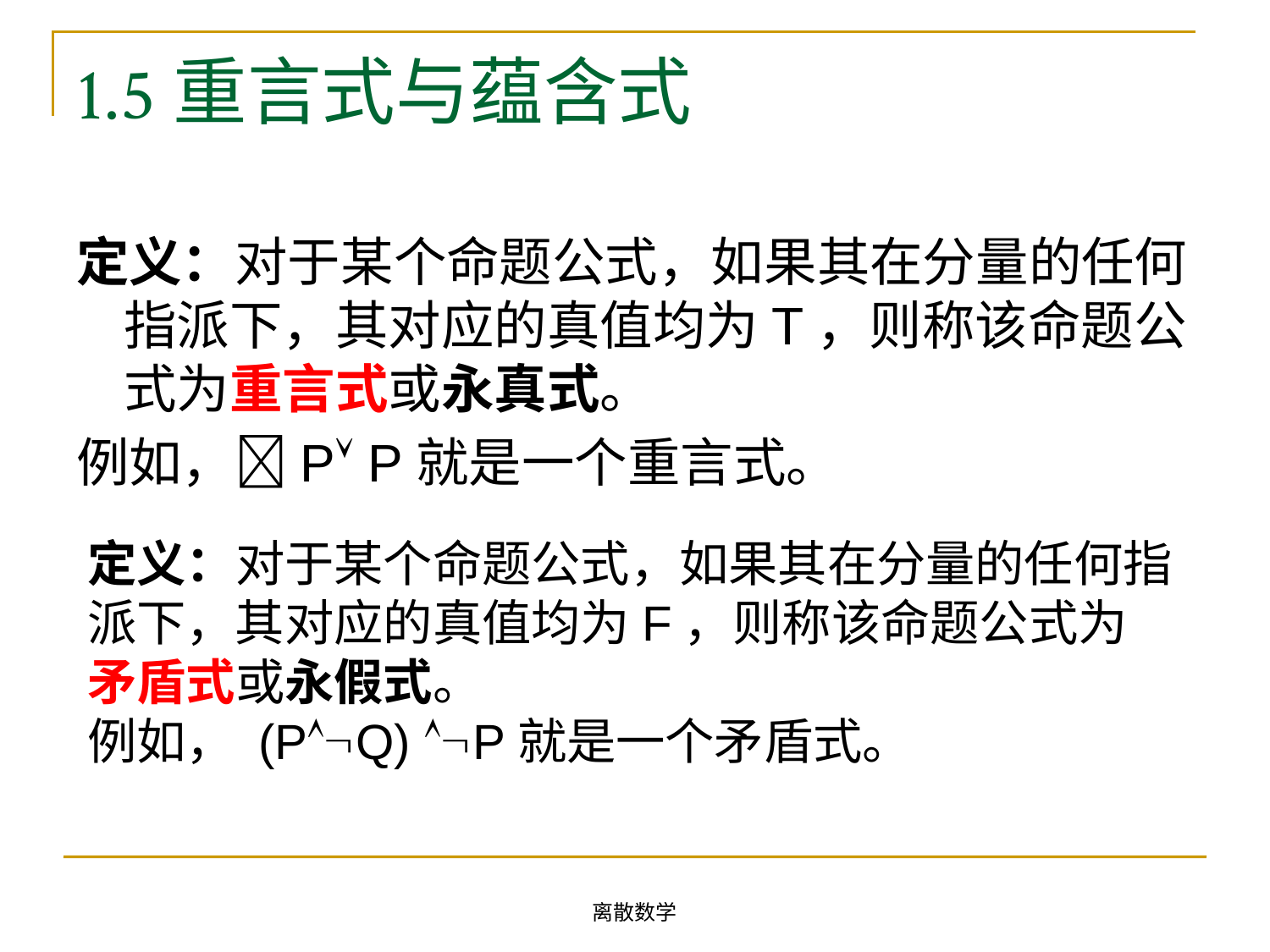

# 1.5重言式与蕴含式
定义：对于某个命题公式，如果其在分量的任何指派下，其对应的真值均为T，则称该命题公式为重言式或永真式。
例如，¬P∨ P就是一个重言式。
定义：对于某个命题公式，如果其在分量的任何指派下，其对应的真值均为F，则称该命题公式为矛盾式或永假式。
例如， (P∧¬Q) ∧¬P就是一个矛盾式。

123
离散数学